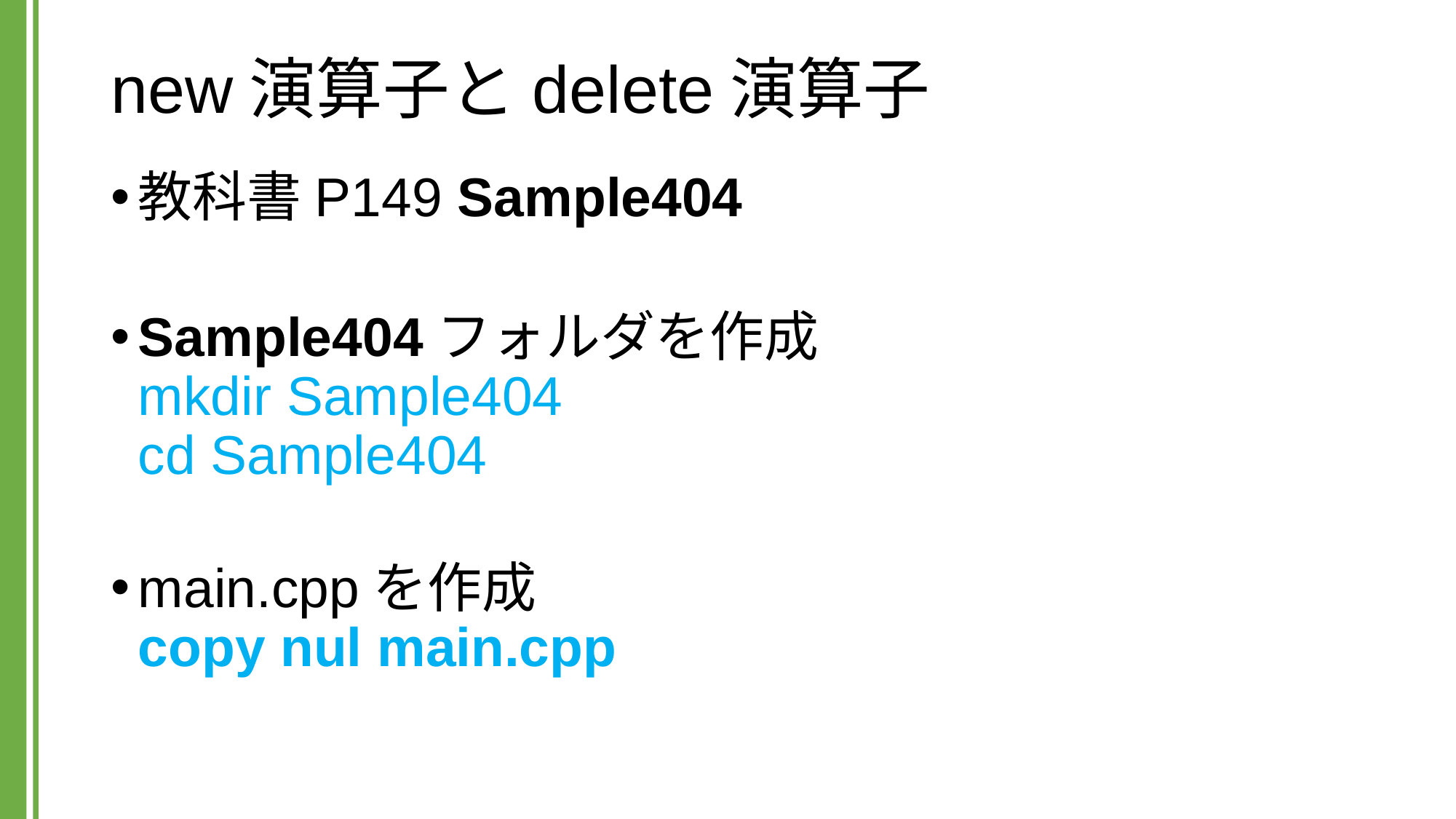

# new演算子とdelete演算子
教科書P149 Sample404
Sample404フォルダを作成
mkdir Sample404
cd Sample404
main.cppを作成
copy nul main.cpp